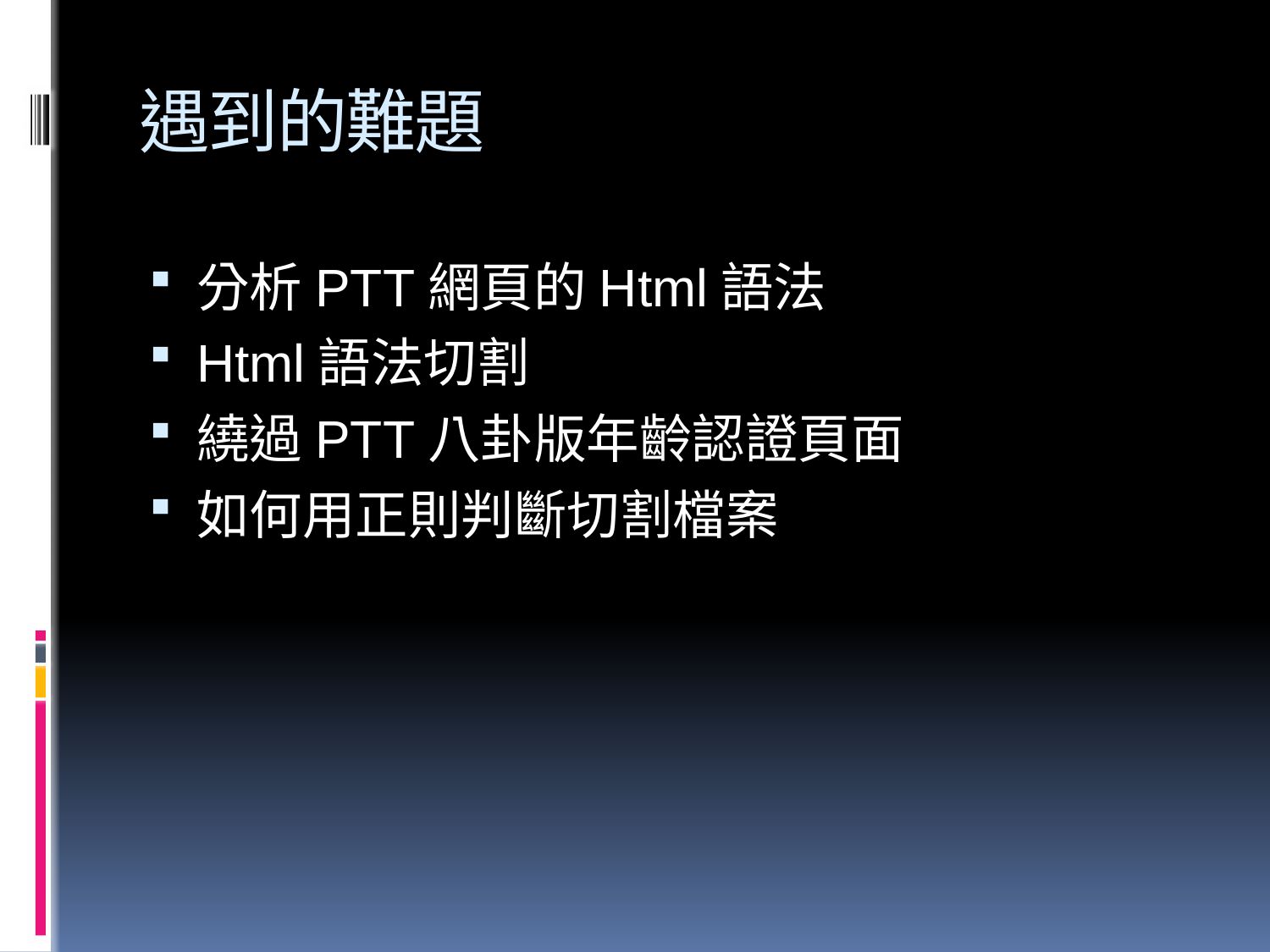

# 遇到的難題
分析PTT網頁的Html語法
Html語法切割
繞過PTT八卦版年齡認證頁面
如何用正則判斷切割檔案